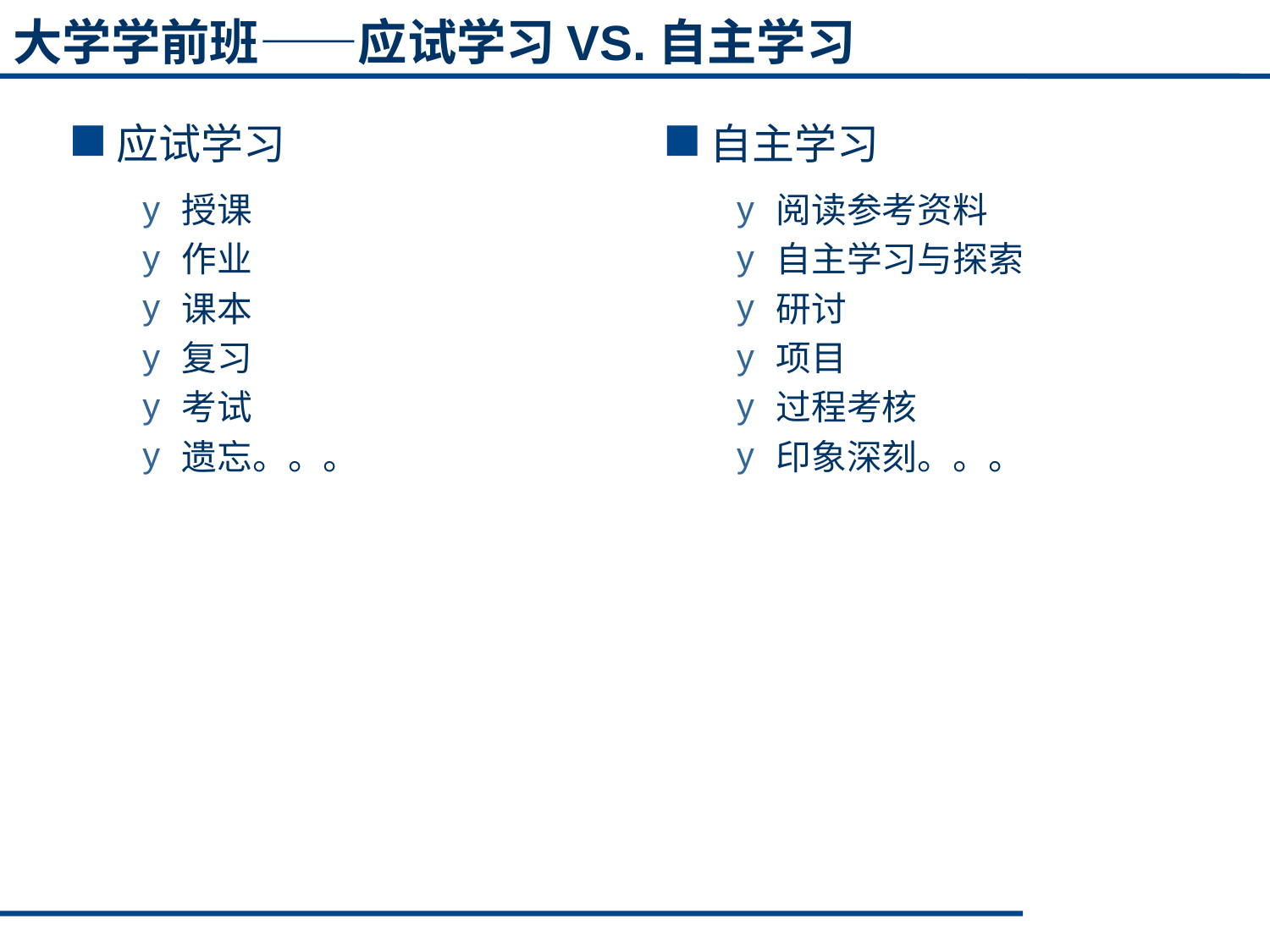

# 大学学前班——应试学习VS.自主学习
应试学习
授课
作业
课本
复习
考试
遗忘。。。
自主学习
阅读参考资料
自主学习与探索
研讨
项目
过程考核
印象深刻。。。